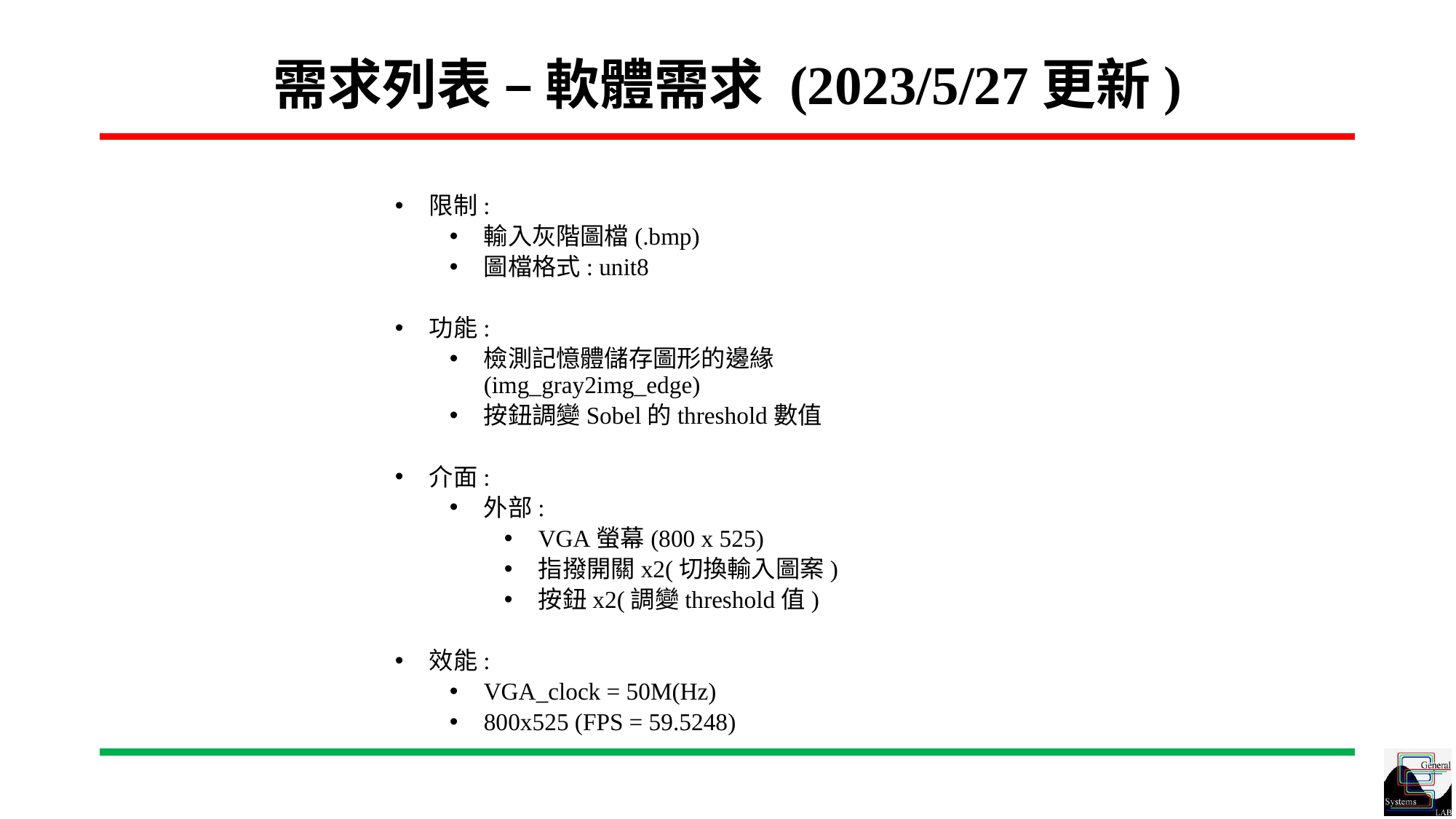

# 需求列表 – 軟體需求 (2023/5/27更新)
限制:
輸入灰階圖檔(.bmp)
圖檔格式: unit8

功能:
檢測記憶體儲存圖形的邊緣(img_gray2img_edge)
按鈕調變Sobel的threshold數值

介面:
外部:
VGA螢幕(800 x 525)
指撥開關x2(切換輸入圖案)
按鈕x2(調變threshold值)

效能:
VGA_clock = 50M(Hz)
800x525 (FPS = 59.5248)